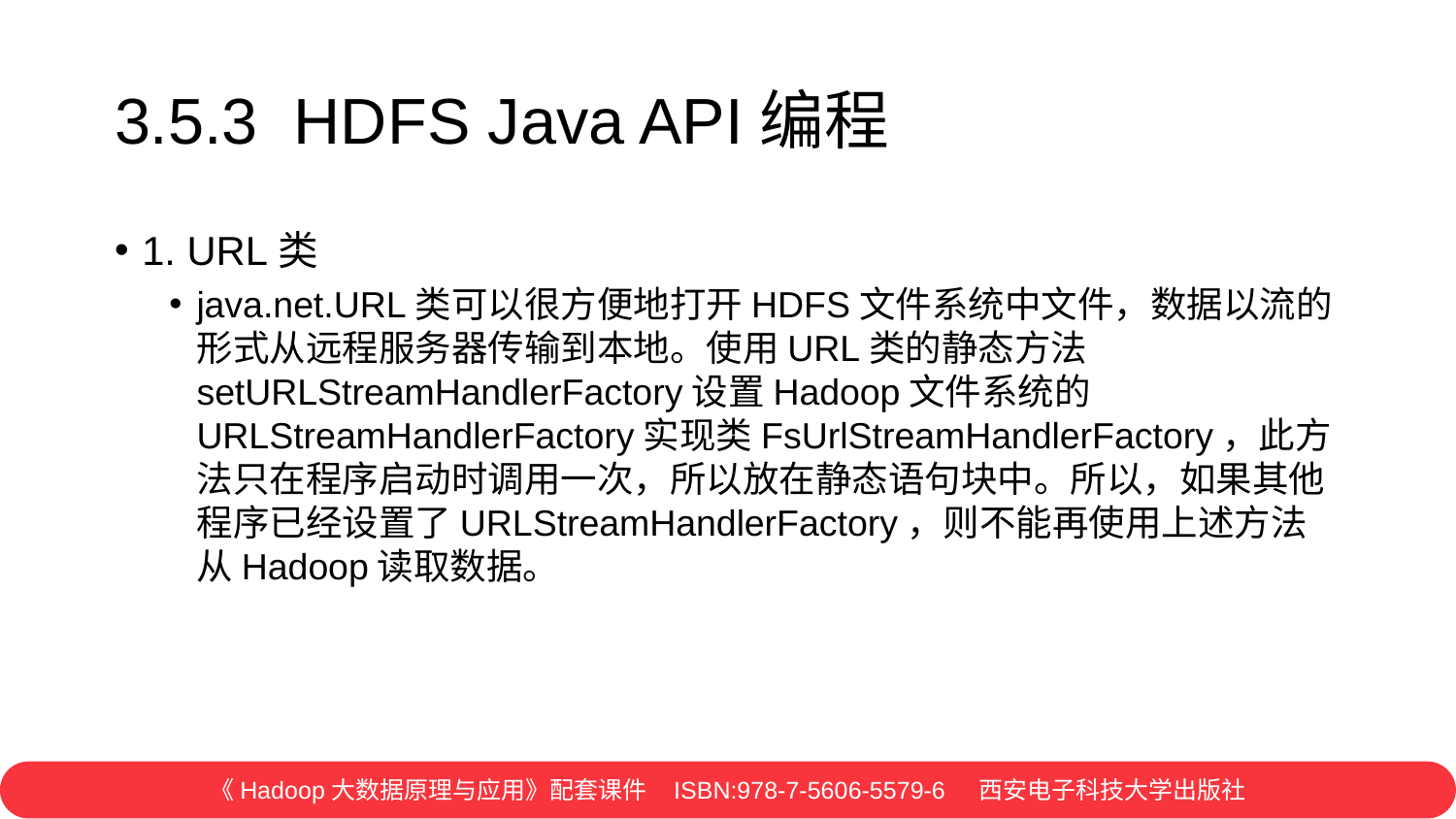

# 3.5.3  HDFS Java API编程
1. URL类
java.net.URL类可以很方便地打开HDFS文件系统中文件，数据以流的形式从远程服务器传输到本地。使用URL类的静态方法setURLStreamHandlerFactory设置Hadoop文件系统的URLStreamHandlerFactory实现类FsUrlStreamHandlerFactory，此方法只在程序启动时调用一次，所以放在静态语句块中。所以，如果其他程序已经设置了URLStreamHandlerFactory，则不能再使用上述方法从Hadoop读取数据。